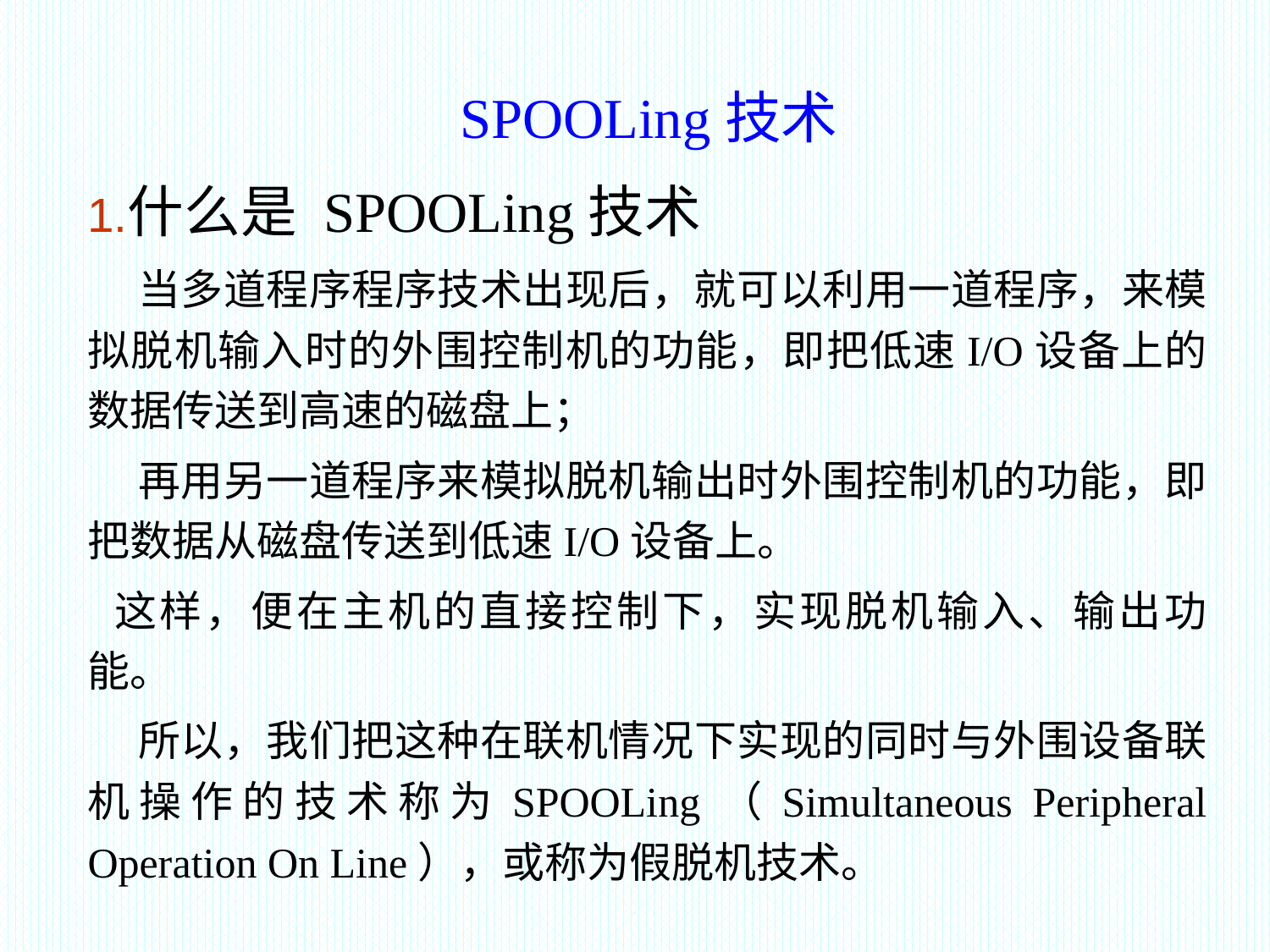

# SPOOLing技术
什么是 SPOOLing技术
    当多道程序程序技术出现后，就可以利用一道程序，来模拟脱机输入时的外围控制机的功能，即把低速I/O设备上的数据传送到高速的磁盘上；
    再用另一道程序来模拟脱机输出时外围控制机的功能，即把数据从磁盘传送到低速I/O设备上。
 这样，便在主机的直接控制下，实现脱机输入、输出功能。
    所以，我们把这种在联机情况下实现的同时与外围设备联机操作的技术称为SPOOLing（Simultaneous Peripheral Operation On Line），或称为假脱机技术。